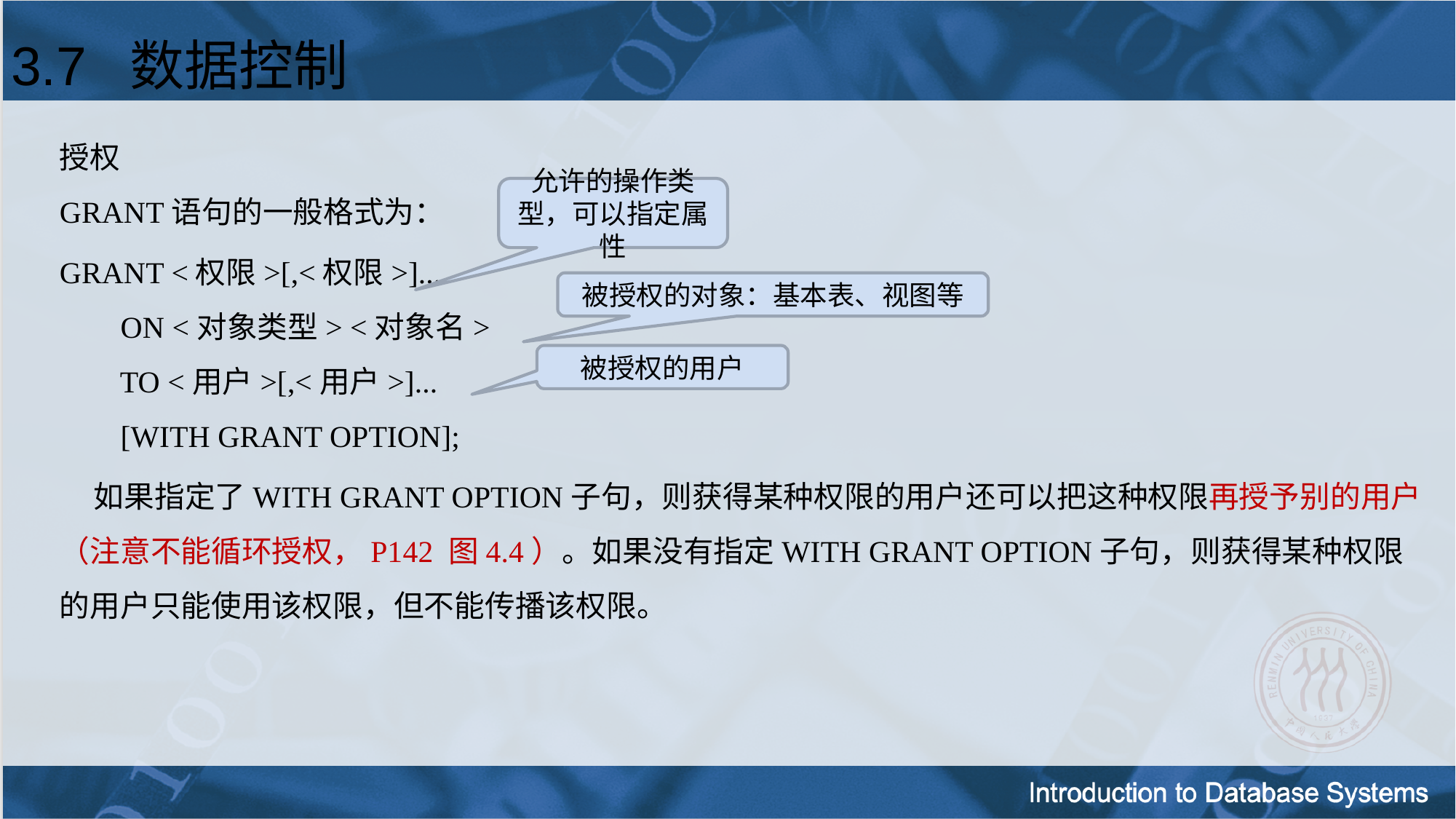

3.7  数据控制
授权
GRANT语句的一般格式为：
GRANT <权限>[,<权限>]...
        ON <对象类型> <对象名>
        TO <用户>[,<用户>]...
        [WITH GRANT OPTION];
    如果指定了WITH GRANT OPTION子句，则获得某种权限的用户还可以把这种权限再授予别的用户（注意不能循环授权，P142 图4.4）。如果没有指定WITH GRANT OPTION子句，则获得某种权限的用户只能使用该权限，但不能传播该权限。

允许的操作类型，可以指定属性
被授权的对象：基本表、视图等
被授权的用户